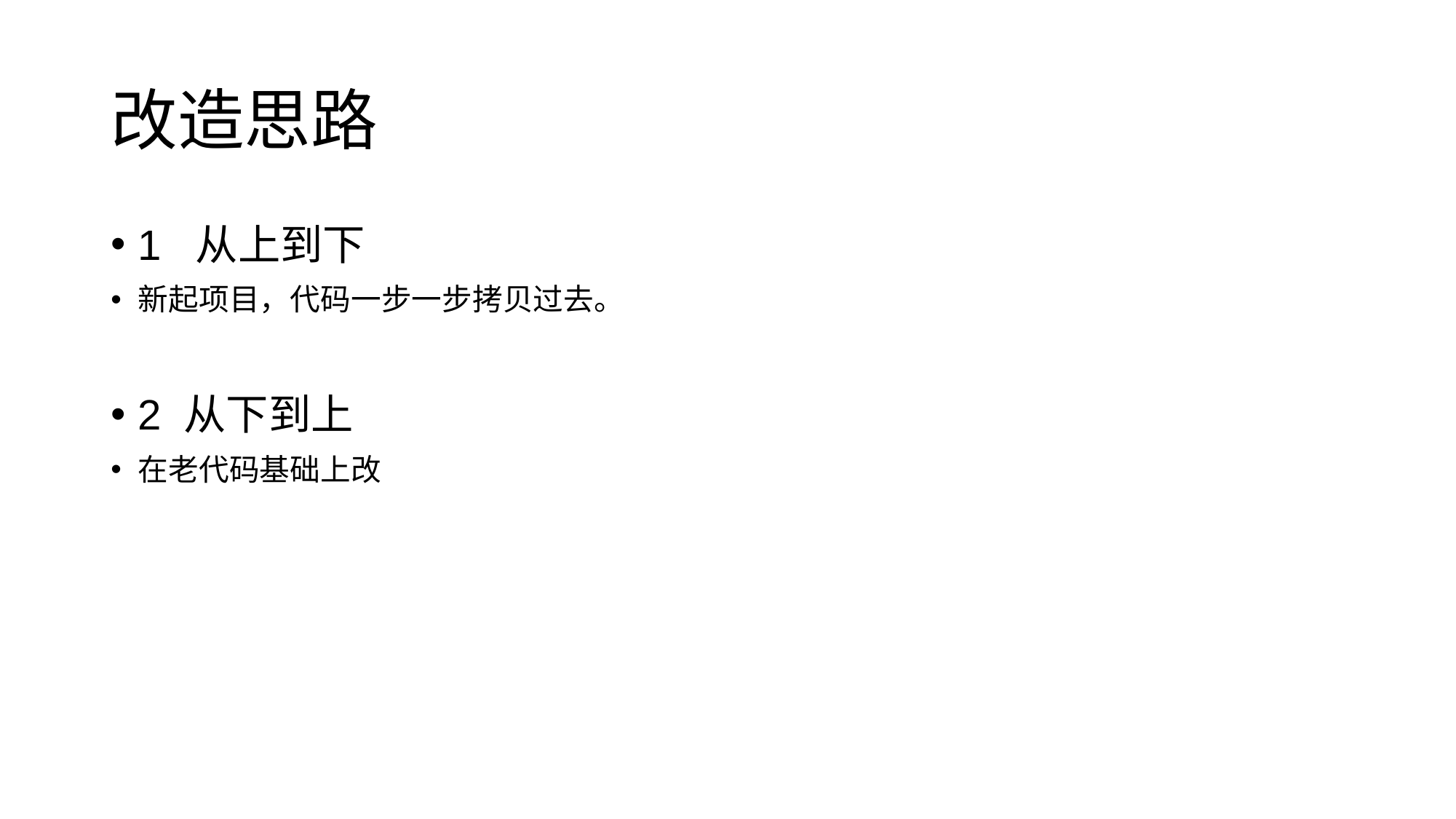

# 改造思路
1  从上到下
新起项目，代码一步一步拷贝过去。

2 从下到上
在老代码基础上改